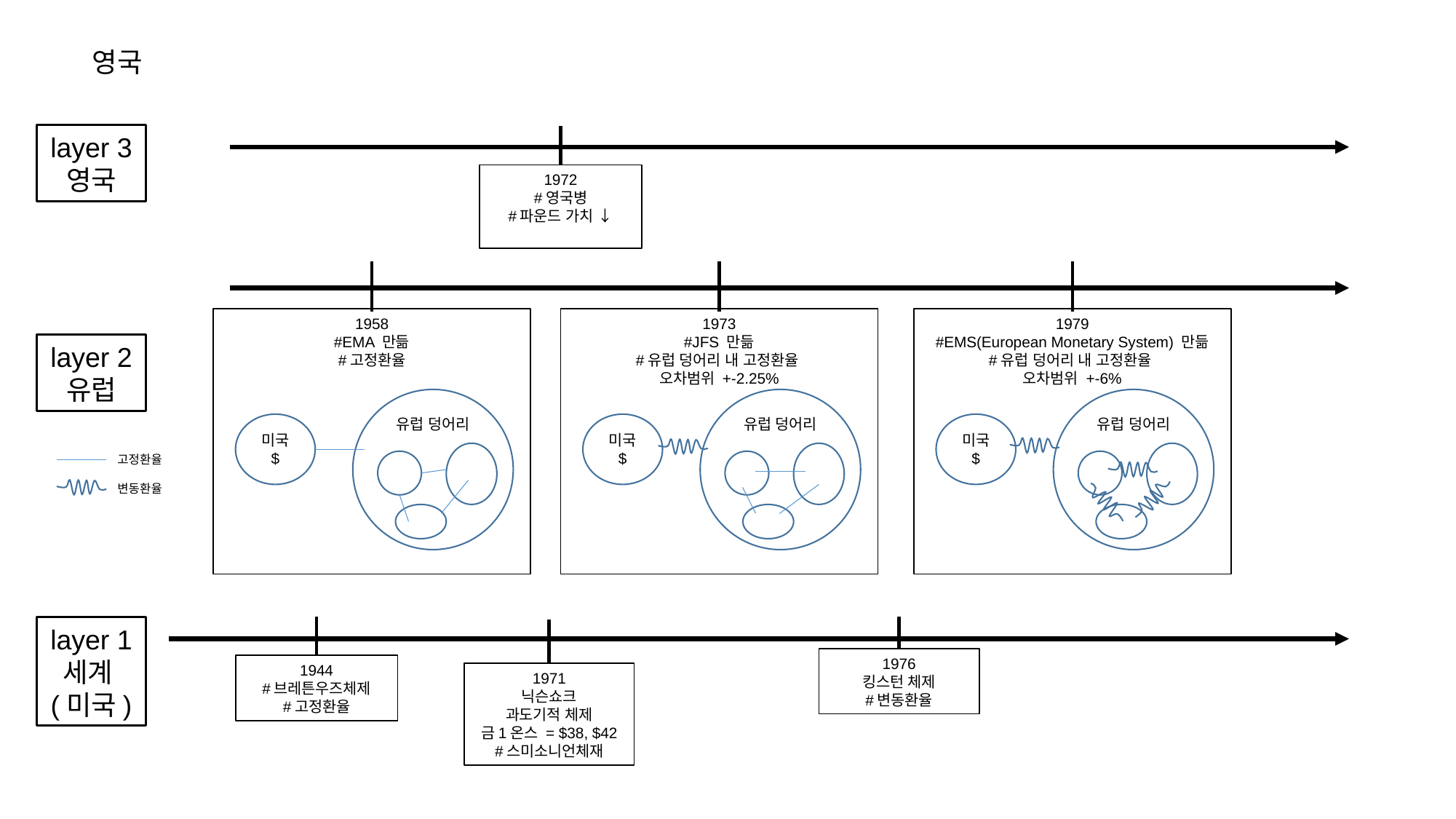

영국
layer 3
영국
1972
#영국병
#파운드 가치 ↓

1958
#EMA 만듦
#고정환율

유럽 덩어리

미국
$
1973
#JFS 만듦
#유럽 덩어리 내 고정환율
오차범위 +-2.25%

유럽 덩어리

미국
$

1979
#EMS(European Monetary System) 만듦
#유럽 덩어리 내 고정환율
오차범위 +-6%

유럽 덩어리

미국
$

layer 2
유럽
고정환율
변동환율

layer 1
세계(미국)
1944
#브레튼우즈체제
#고정환율
1976
킹스턴 체제
#변동환율
1971
닉슨쇼크
과도기적 체제
금1온스 = $38, $42
#스미소니언체재